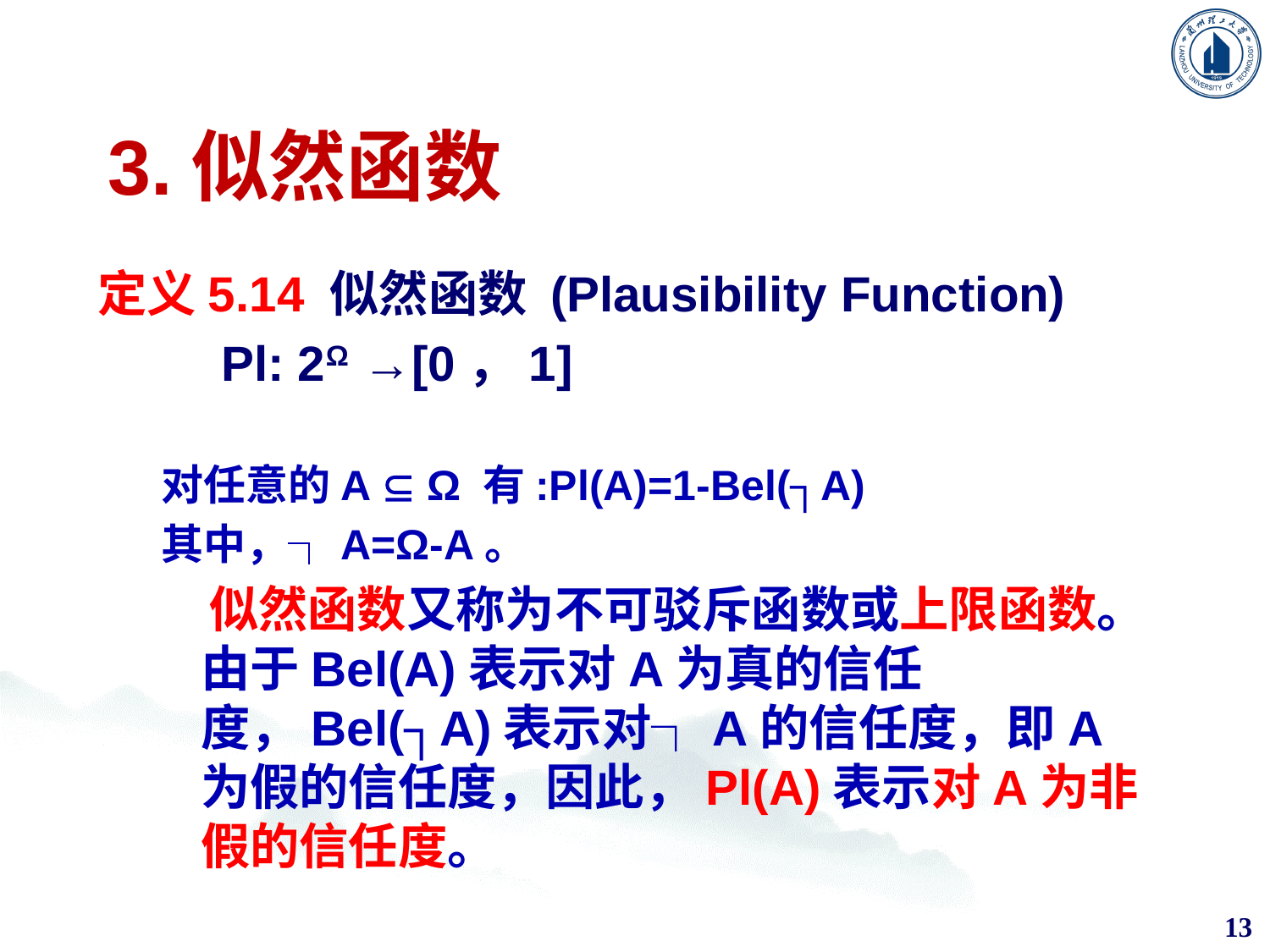

# 3.似然函数
定义5.14 似然函数 (Plausibility Function)
         Pl: 2Ω →[0，1]

对任意的A ⊆ Ω 有:Pl(A)=1-Bel(┐A)
其中，┐A=Ω-A。
    似然函数又称为不可驳斥函数或上限函数。由于Bel(A)表示对A为真的信任度，Bel(┐A)表示对┐A的信任度，即A为假的信任度，因此，Pl(A)表示对A为非假的信任度。
13